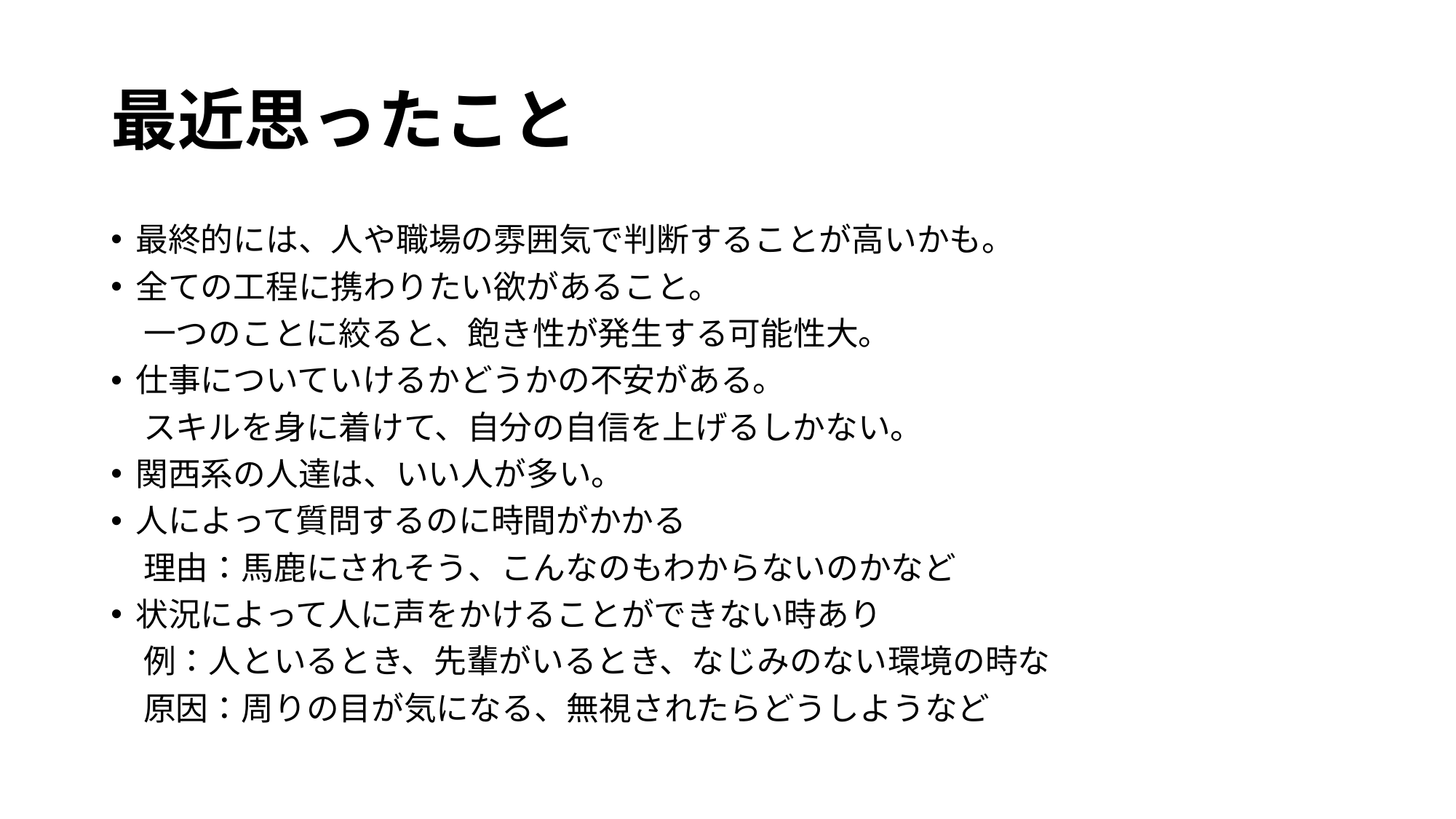

# 最近思ったこと
最終的には、人や職場の雰囲気で判断することが高いかも。
全ての工程に携わりたい欲があること。
　一つのことに絞ると、飽き性が発生する可能性大。
仕事についていけるかどうかの不安がある。
　スキルを身に着けて、自分の自信を上げるしかない。
関西系の人達は、いい人が多い。
人によって質問するのに時間がかかる
　理由：馬鹿にされそう、こんなのもわからないのかなど
状況によって人に声をかけることができない時あり
　例：人といるとき、先輩がいるとき、なじみのない環境の時な
　原因：周りの目が気になる、無視されたらどうしようなど